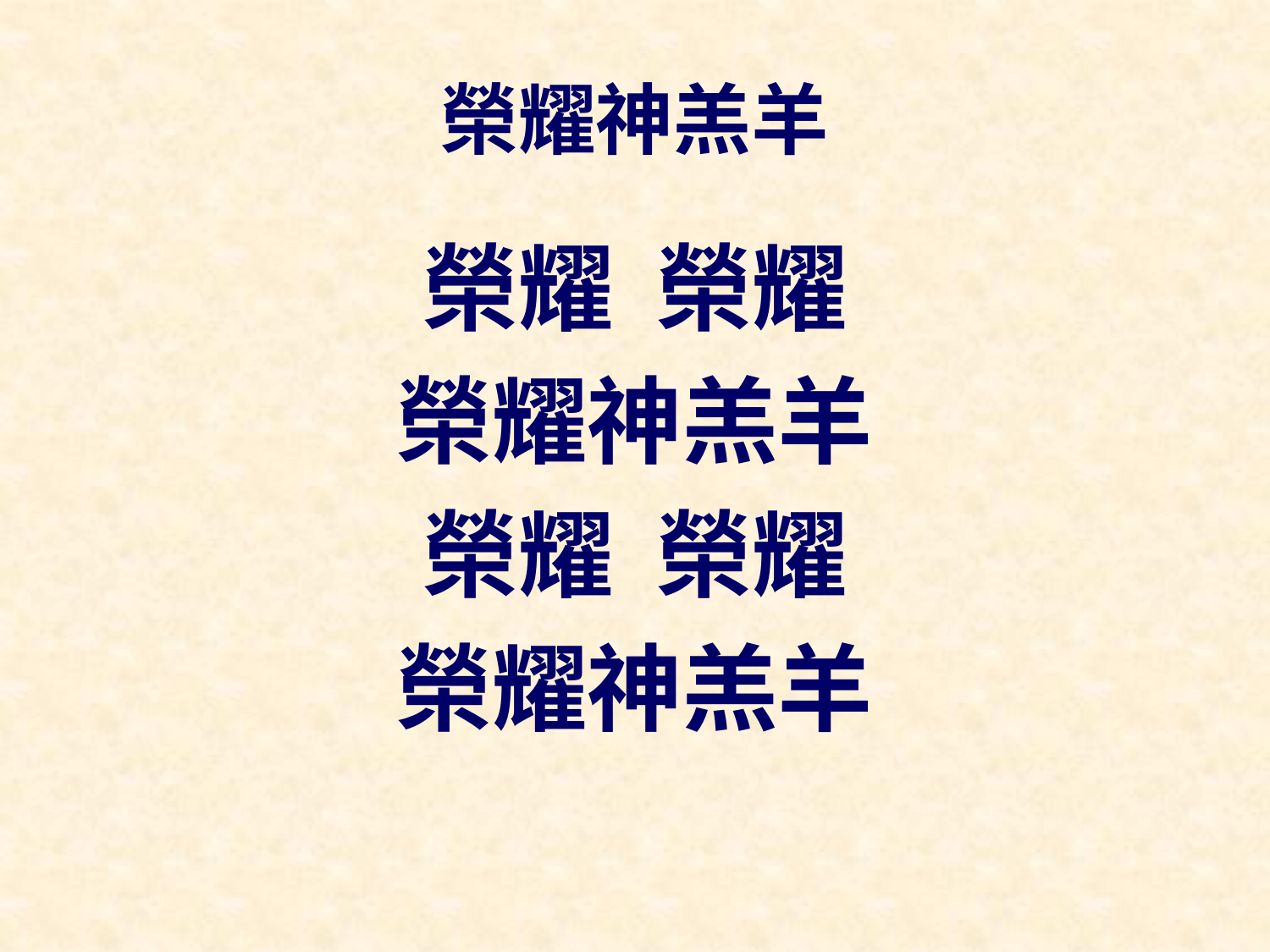

# 榮耀神羔羊
榮耀  榮耀
榮耀神羔羊
榮耀  榮耀
榮耀神羔羊